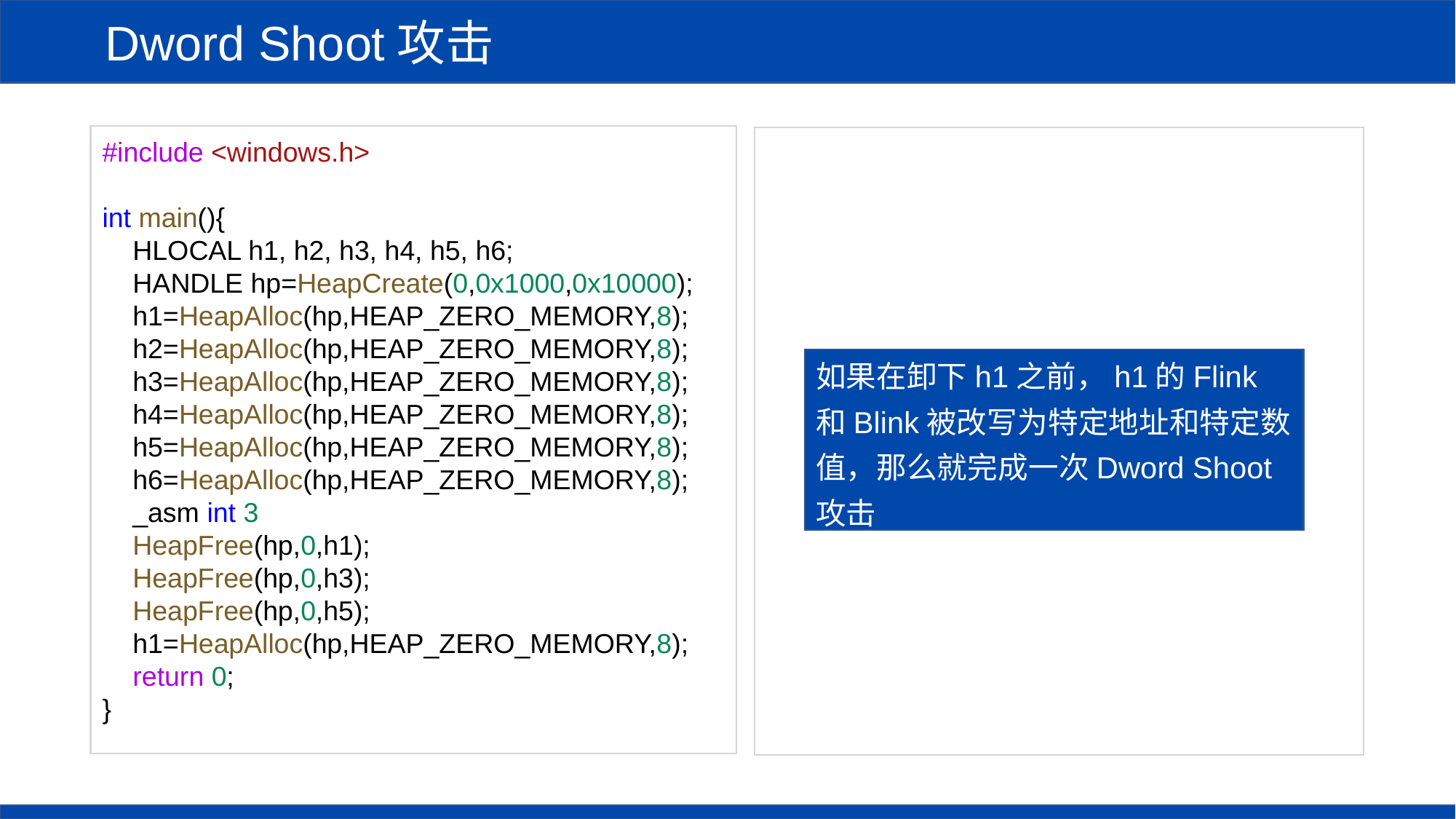

Dword Shoot攻击

#include <windows.h>
int main(){
    HLOCAL h1, h2, h3, h4, h5, h6;
    HANDLE hp=HeapCreate(0,0x1000,0x10000);
    h1=HeapAlloc(hp,HEAP_ZERO_MEMORY,8);
    h2=HeapAlloc(hp,HEAP_ZERO_MEMORY,8);
    h3=HeapAlloc(hp,HEAP_ZERO_MEMORY,8);
    h4=HeapAlloc(hp,HEAP_ZERO_MEMORY,8);
    h5=HeapAlloc(hp,HEAP_ZERO_MEMORY,8);
    h6=HeapAlloc(hp,HEAP_ZERO_MEMORY,8);
    _asm int 3
    HeapFree(hp,0,h1);
    HeapFree(hp,0,h3);
    HeapFree(hp,0,h5);
    h1=HeapAlloc(hp,HEAP_ZERO_MEMORY,8);
    return 0;
}
如果在卸下h1之前，h1的Flink和Blink被改写为特定地址和特定数值，那么就完成一次Dword Shoot攻击